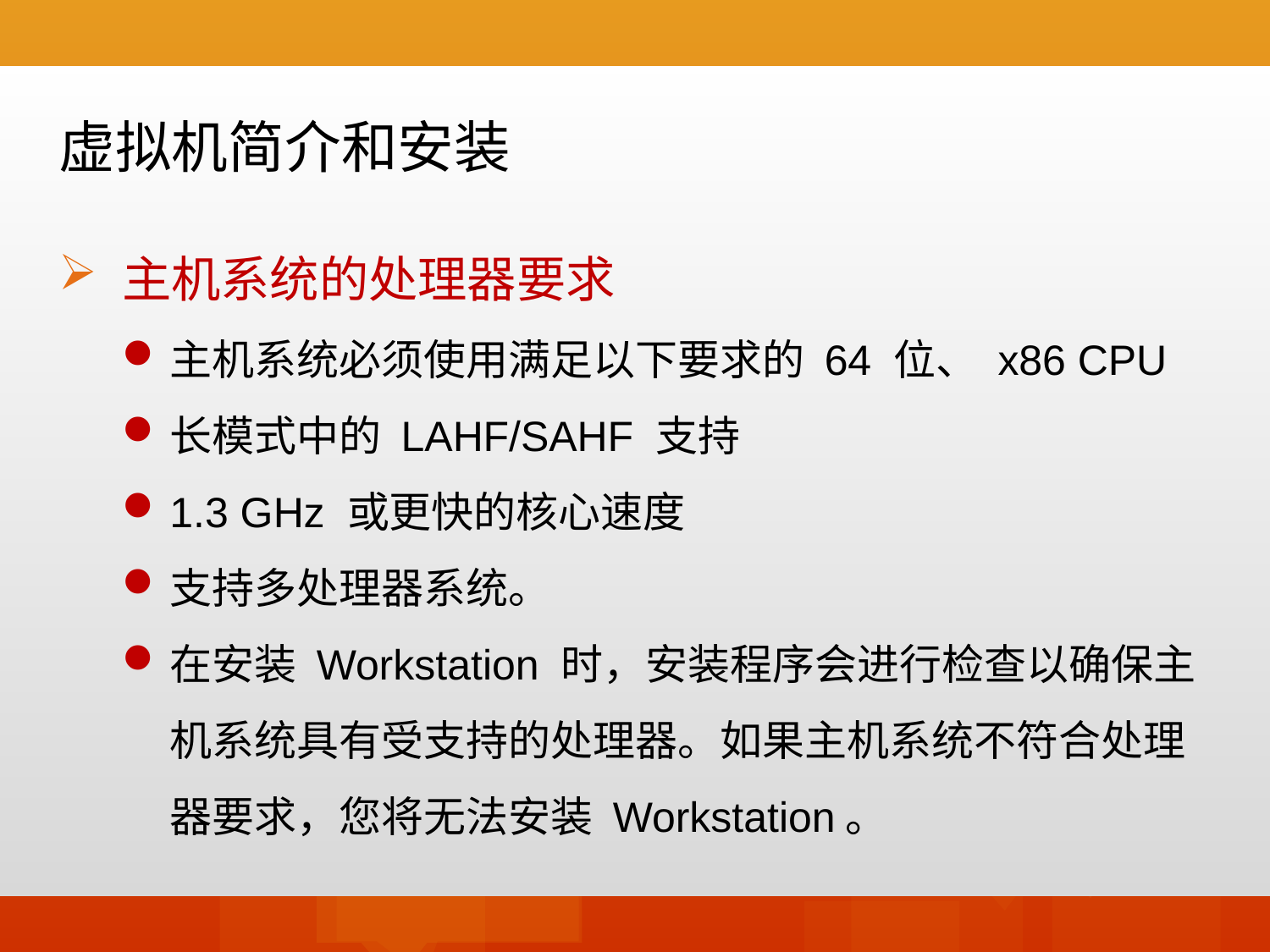

# 虚拟机简介和安装
主机系统的处理器要求
主机系统必须使用满足以下要求的 64 位、 x86 CPU
长模式中的 LAHF/SAHF 支持
1.3 GHz 或更快的核心速度
支持多处理器系统。
在安装 Workstation 时，安装程序会进行检查以确保主机系统具有受支持的处理器。如果主机系统不符合处理器要求，您将无法安装 Workstation。